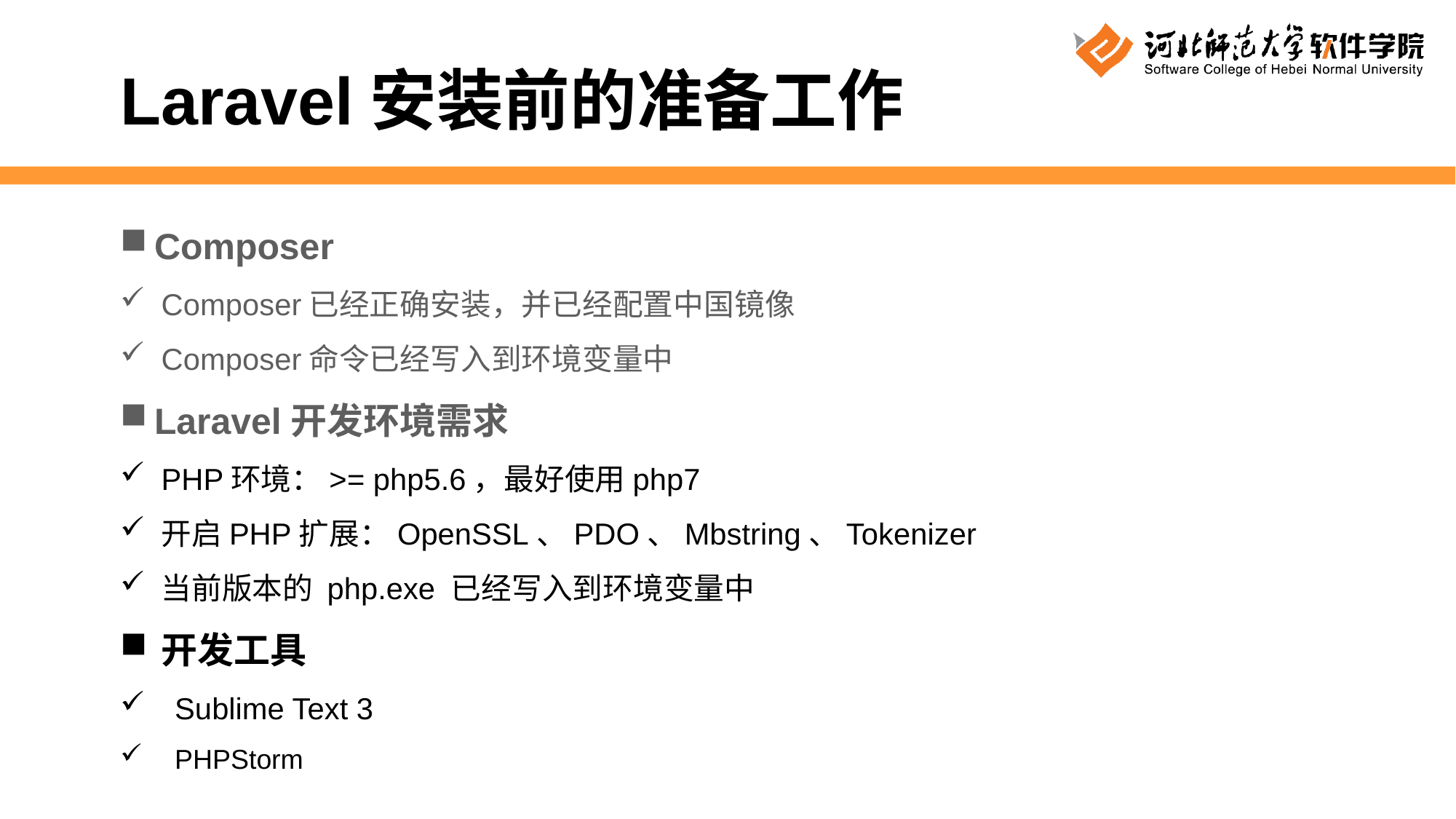

Laravel安装前的准备工作
Composer
Composer已经正确安装，并已经配置中国镜像
Composer命令已经写入到环境变量中
Laravel开发环境需求
PHP环境：>= php5.6，最好使用php7
开启PHP扩展：OpenSSL、PDO、Mbstring、Tokenizer
当前版本的 php.exe 已经写入到环境变量中
开发工具
Sublime Text 3
PHPStorm